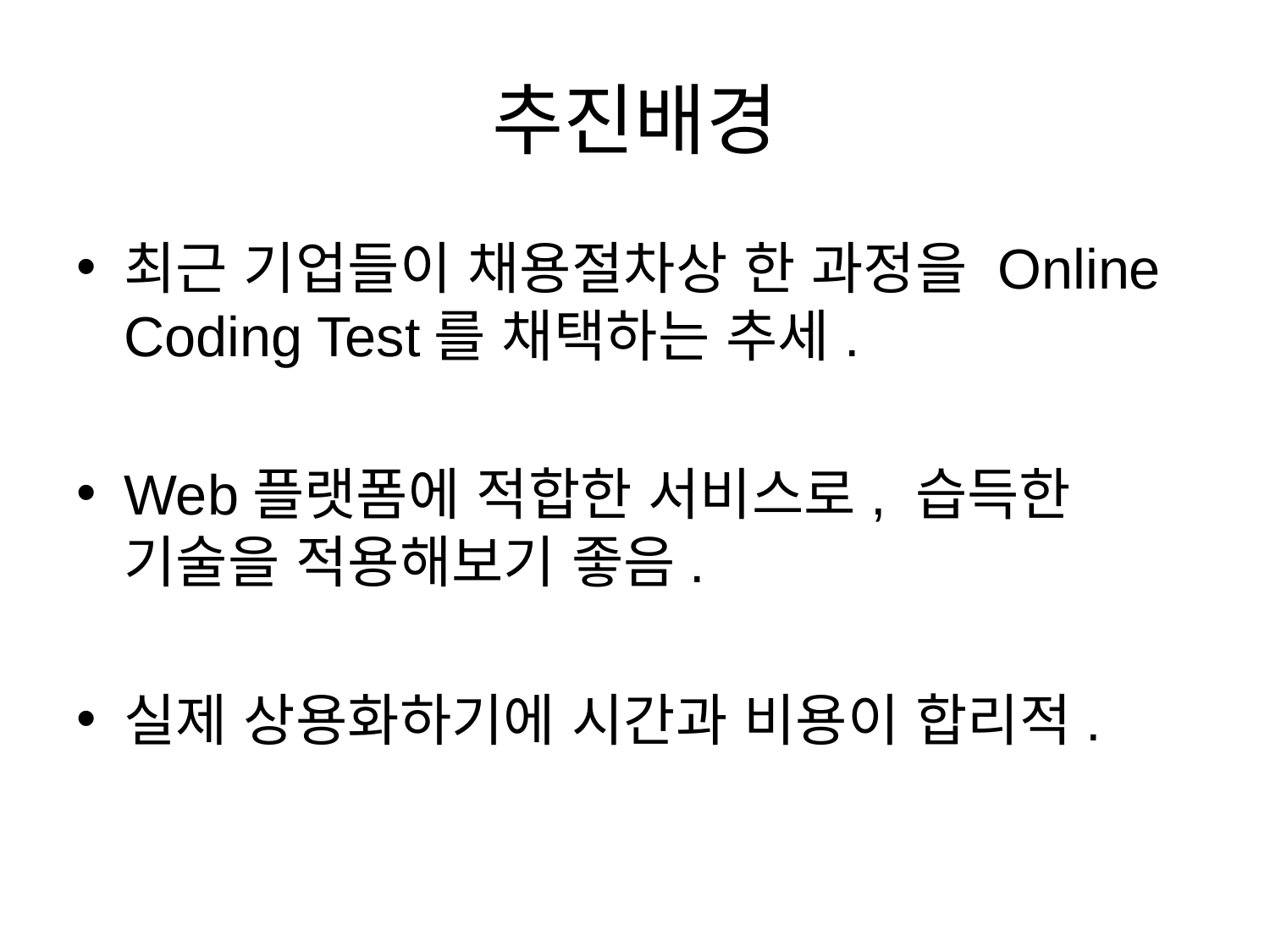

# 추진배경
최근 기업들이 채용절차상 한 과정을 Online Coding Test를 채택하는 추세.

Web플랫폼에 적합한 서비스로, 습득한 기술을 적용해보기 좋음.

실제 상용화하기에 시간과 비용이 합리적.